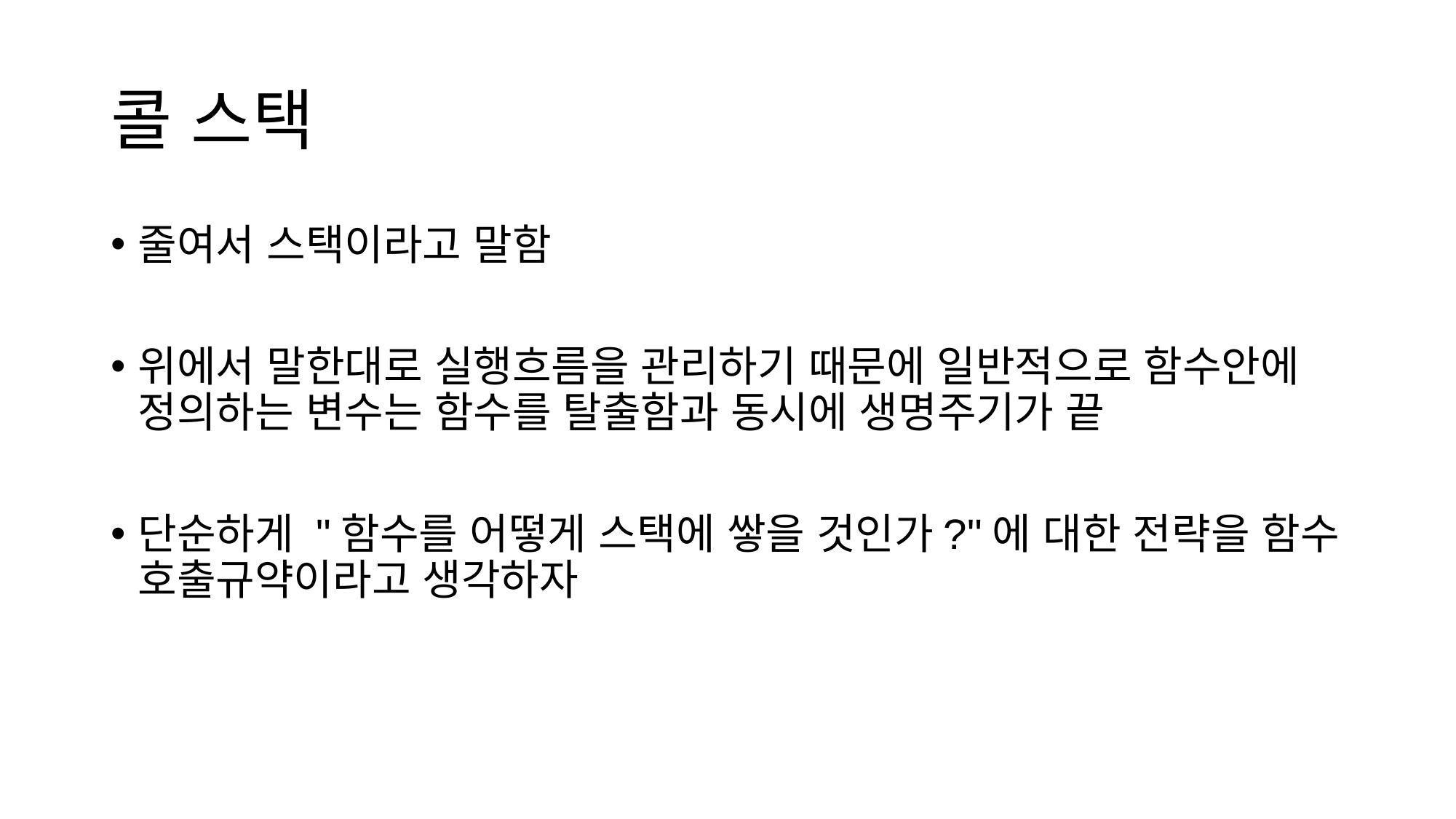

# 콜 스택
줄여서 스택이라고 말함

위에서 말한대로 실행흐름을 관리하기 때문에 일반적으로 함수안에 정의하는 변수는 함수를 탈출함과 동시에 생명주기가 끝

단순하게 "함수를 어떻게 스택에 쌓을 것인가?"에 대한 전략을 함수 호출규약이라고 생각하자